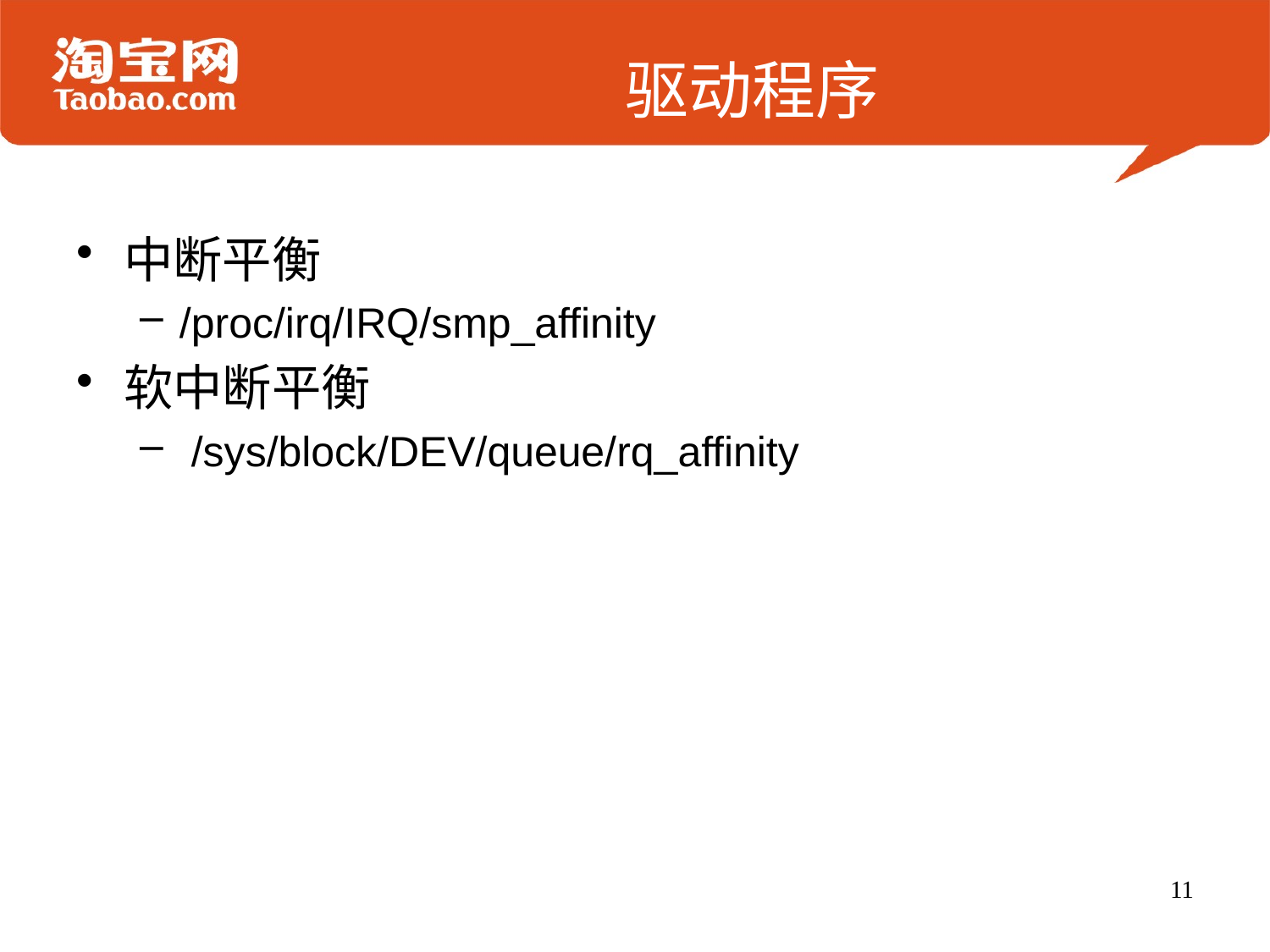

# 驱动程序
中断平衡
/proc/irq/IRQ/smp_affinity
软中断平衡
 /sys/block/DEV/queue/rq_affinity
11